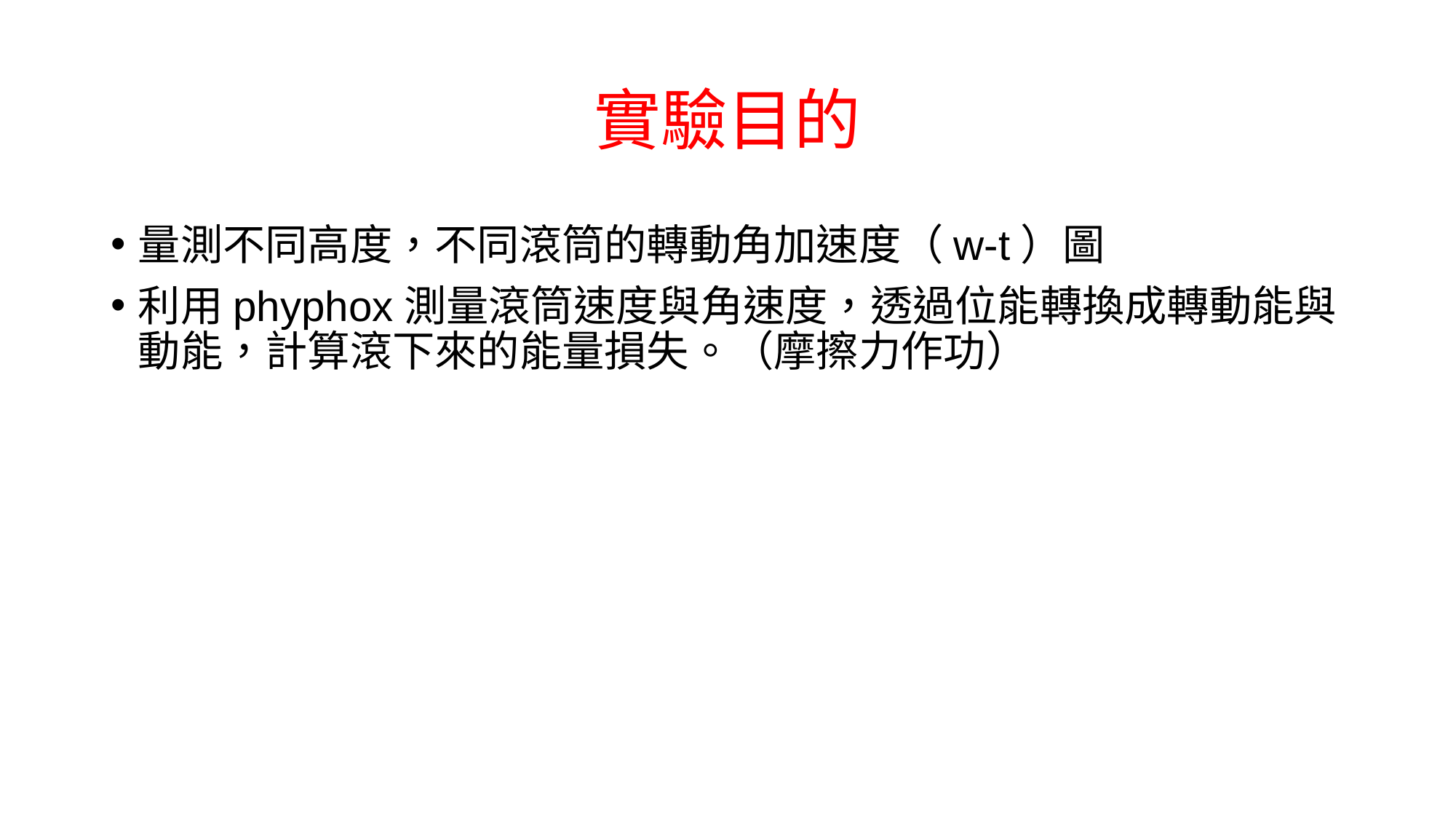

# 實驗目的
量測不同高度，不同滾筒的轉動角加速度（w-t）圖
利用phyphox測量滾筒速度與角速度，透過位能轉換成轉動能與動能，計算滾下來的能量損失。（摩擦力作功）